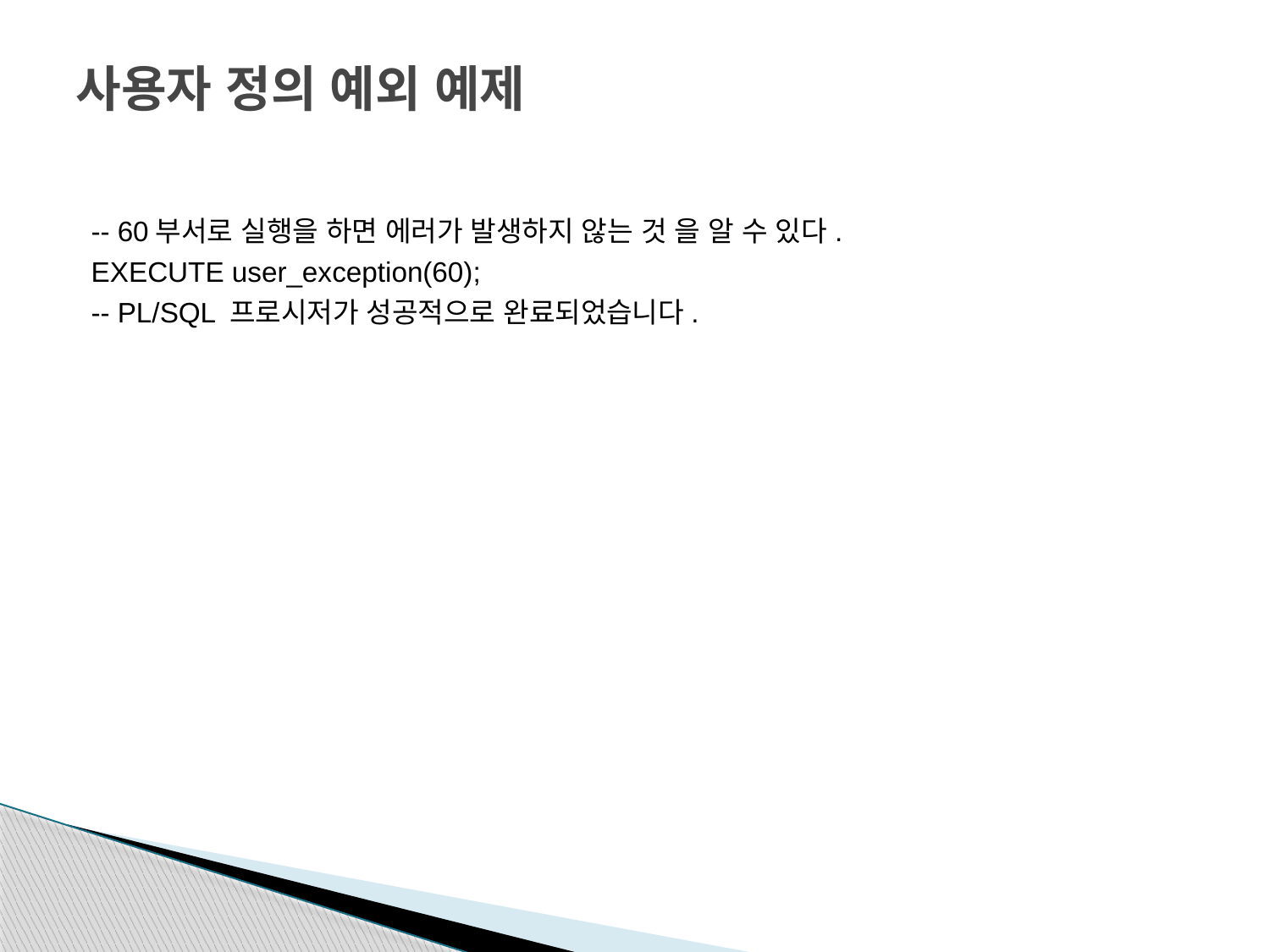

# 사용자 정의 예외 예제

-- 60부서로 실행을 하면 에러가 발생하지 않는 것 을 알 수 있다.
EXECUTE user_exception(60);
-- PL/SQL 프로시저가 성공적으로 완료되었습니다.